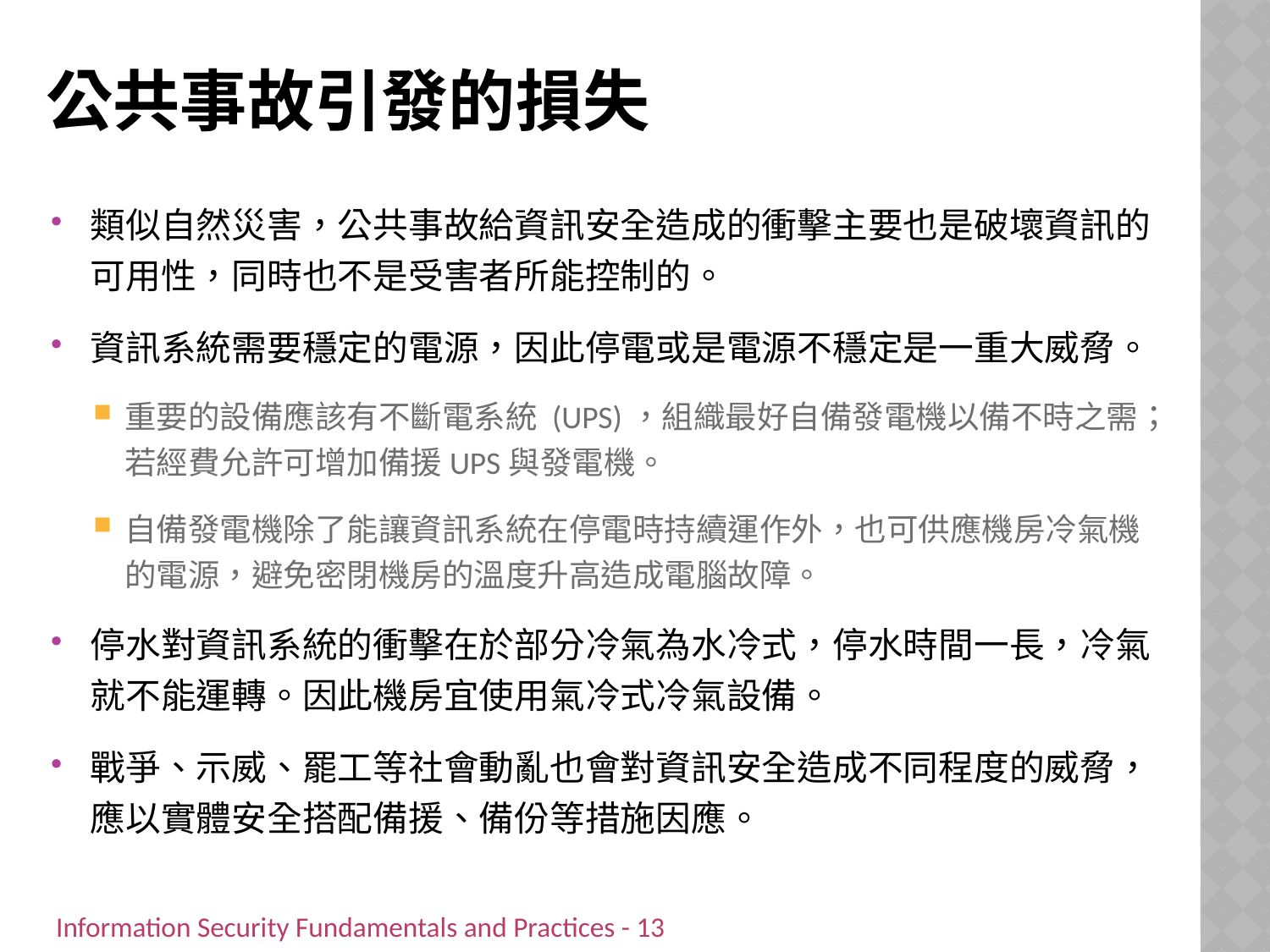

# 公共事故引發的損失
類似自然災害，公共事故給資訊安全造成的衝擊主要也是破壞資訊的可用性，同時也不是受害者所能控制的。
資訊系統需要穩定的電源，因此停電或是電源不穩定是一重大威脅。
重要的設備應該有不斷電系統 (UPS)，組織最好自備發電機以備不時之需；若經費允許可增加備援UPS與發電機。
自備發電機除了能讓資訊系統在停電時持續運作外，也可供應機房冷氣機的電源，避免密閉機房的溫度升高造成電腦故障。
停水對資訊系統的衝擊在於部分冷氣為水冷式，停水時間一長，冷氣就不能運轉。因此機房宜使用氣冷式冷氣設備。
戰爭、示威、罷工等社會動亂也會對資訊安全造成不同程度的威脅，應以實體安全搭配備援、備份等措施因應。